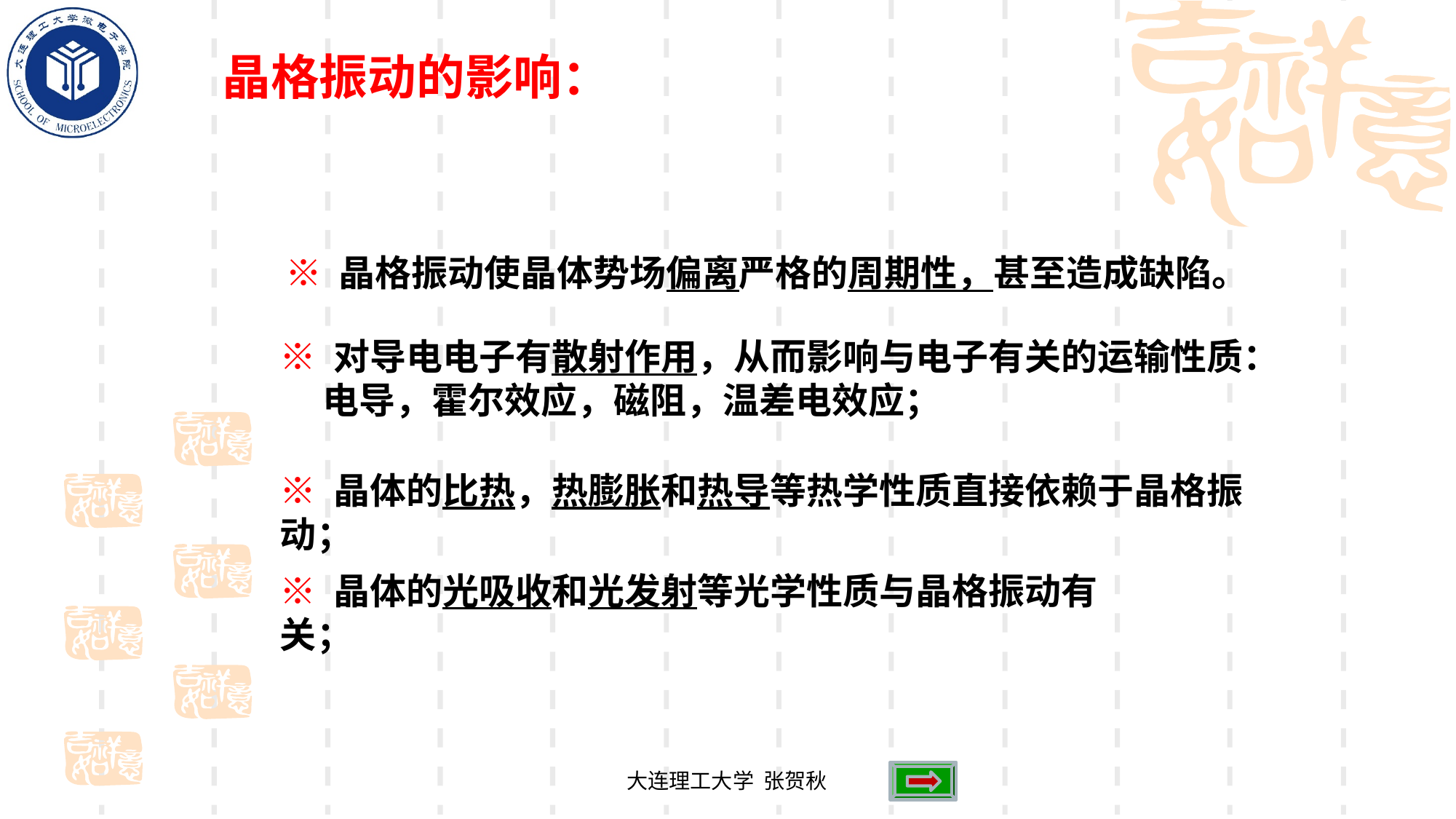

晶格振动的影响：
※ 晶格振动使晶体势场偏离严格的周期性，甚至造成缺陷。
※ 对导电电子有散射作用，从而影响与电子有关的运输性质： 电导，霍尔效应，磁阻，温差电效应；
※ 晶体的比热，热膨胀和热导等热学性质直接依赖于晶格振动；
※ 晶体的光吸收和光发射等光学性质与晶格振动有关；

大连理工大学  张贺秋